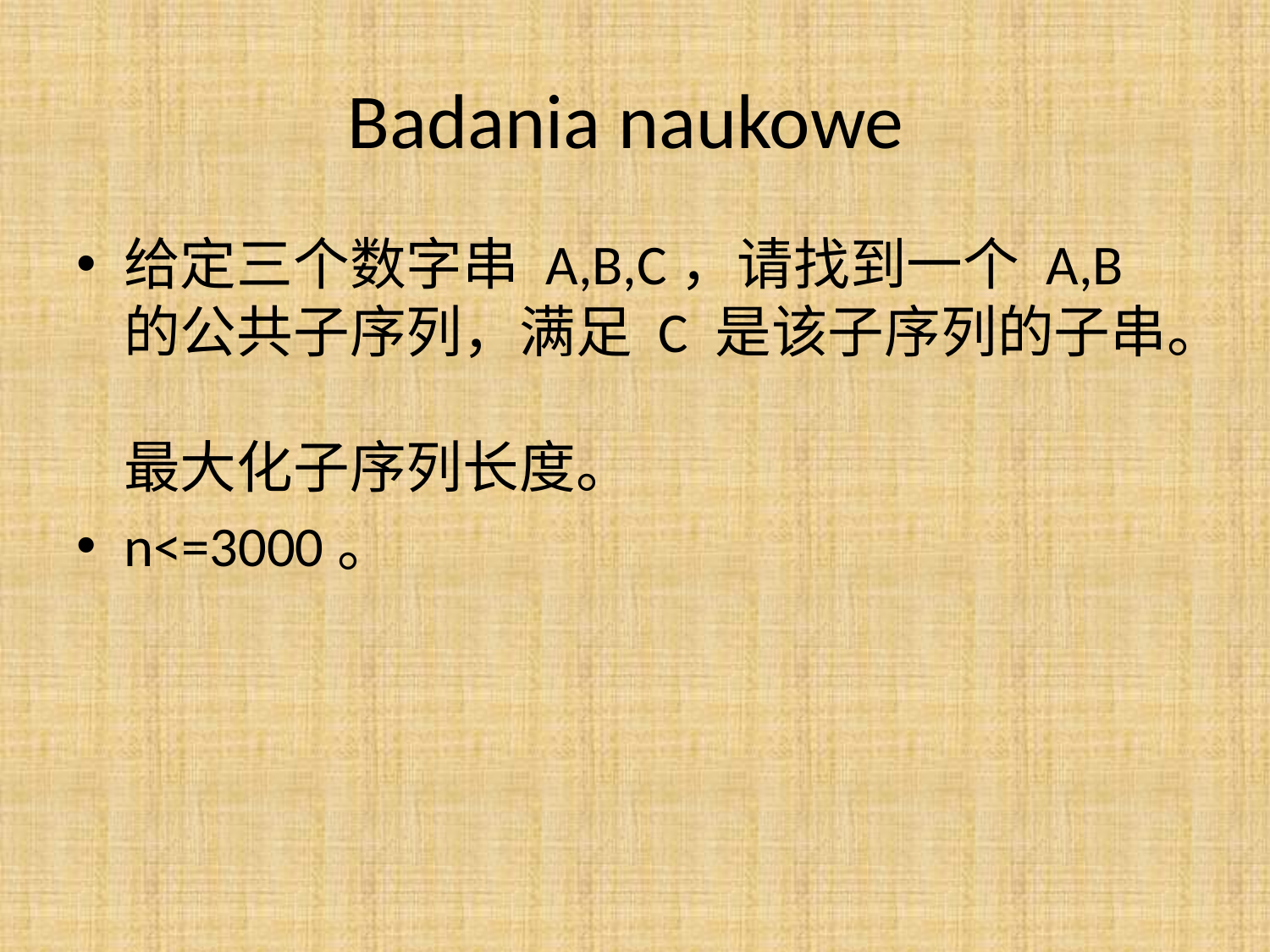

# Badania naukowe
给定三个数字串 A,B,C，请找到一个 A,B 的公共子序列，满足 C 是该子序列的子串。
最大化子序列长度。
n<=3000。